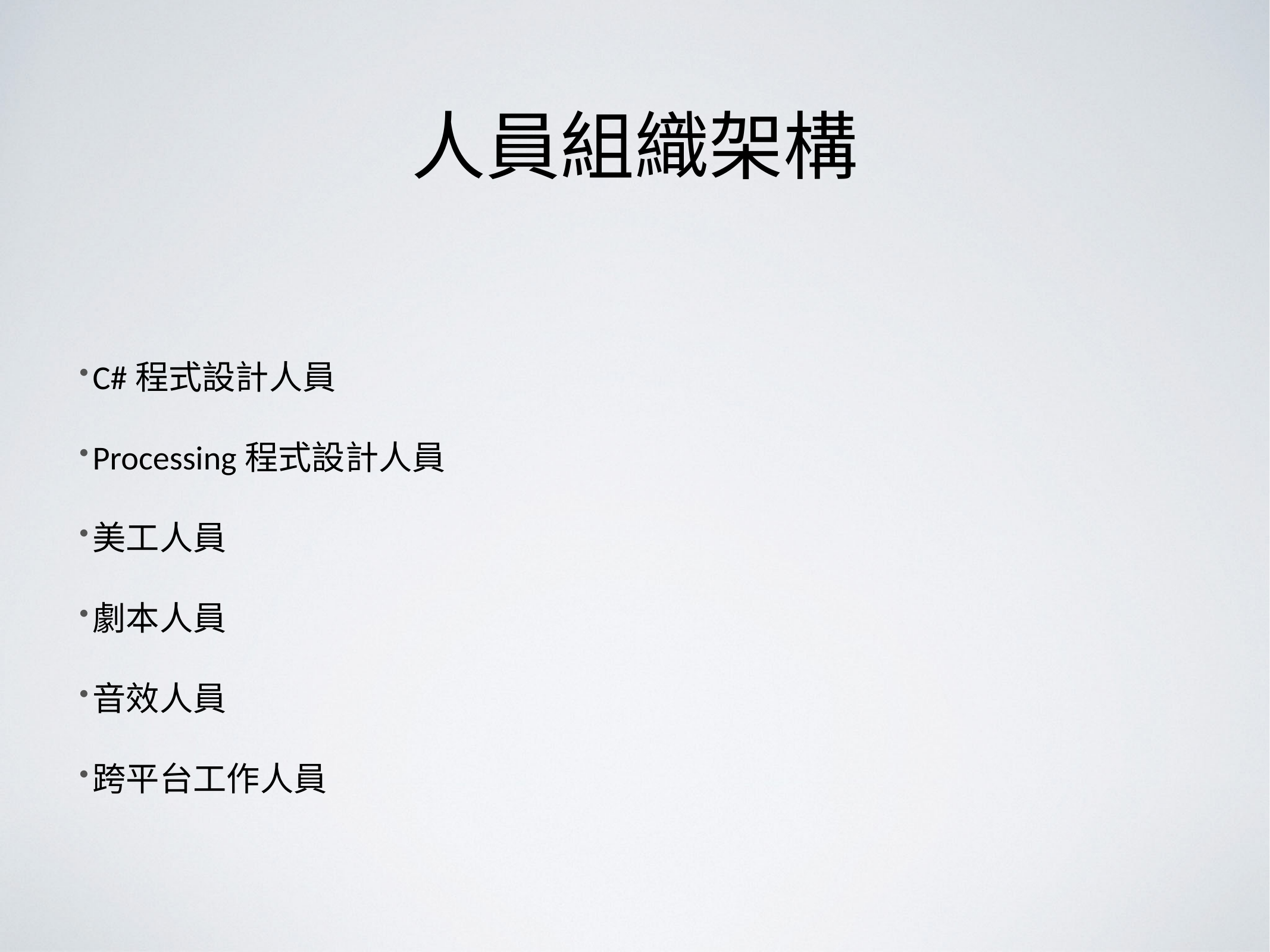

人員組織架構
C#程式設計人員

Processing程式設計人員

美工人員

劇本人員

音效人員

跨平台工作人員